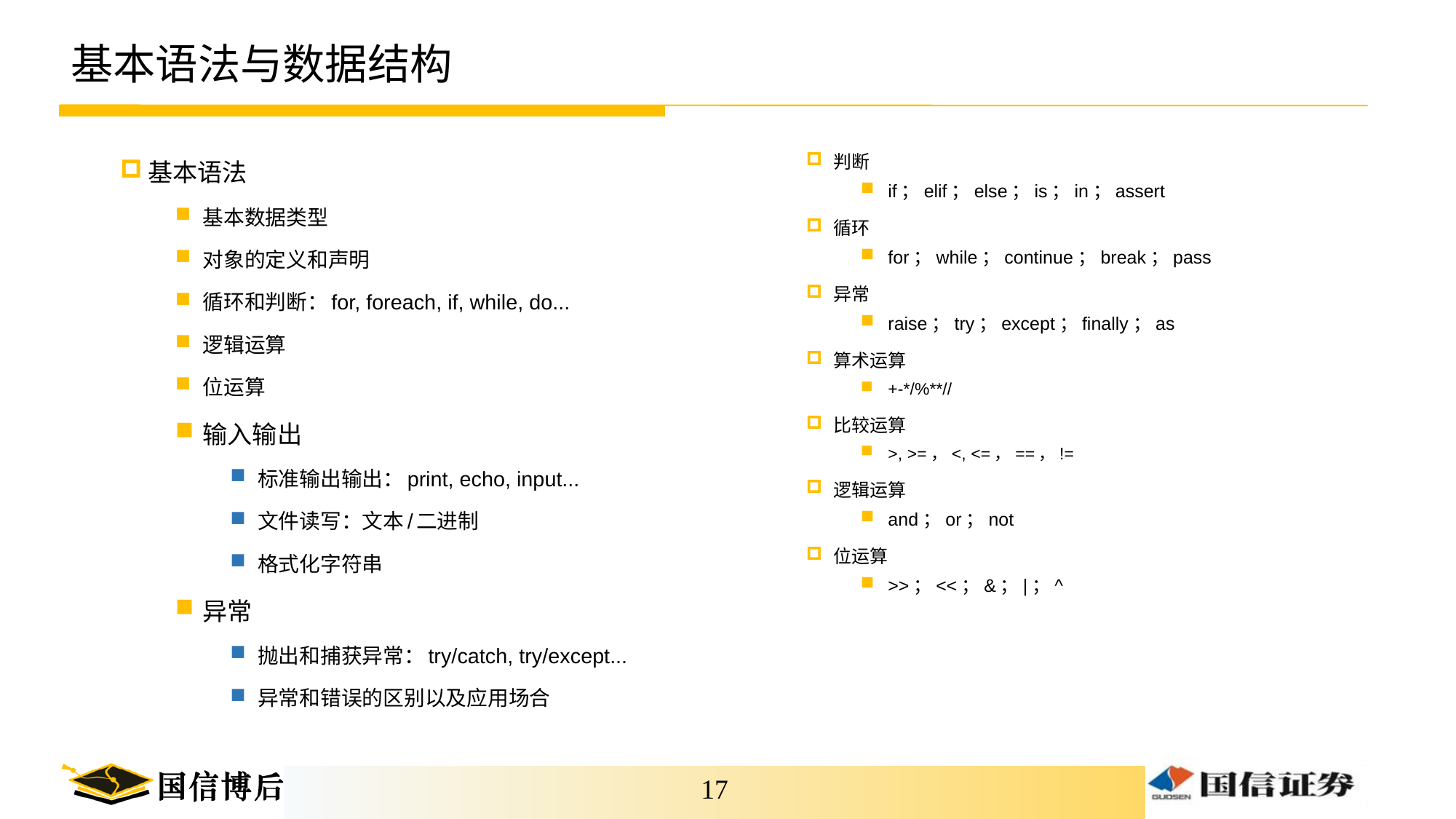

# 基本语法与数据结构
基本语法
基本数据类型
对象的定义和声明
循环和判断：for, foreach, if, while, do...
逻辑运算
位运算
输入输出
标准输出输出：print, echo, input...
文件读写：文本/二进制
格式化字符串
异常
抛出和捕获异常：try/catch, try/except...
异常和错误的区别以及应用场合

判断
if；elif；else；is；in；assert
循环
for；while；continue；break；pass
异常
raise；try；except；finally；as
算术运算
+-*/%**//
比较运算
>, >=，<, <=，==，!=
逻辑运算
and；or；not
位运算
>>；<<；&；|；^
17